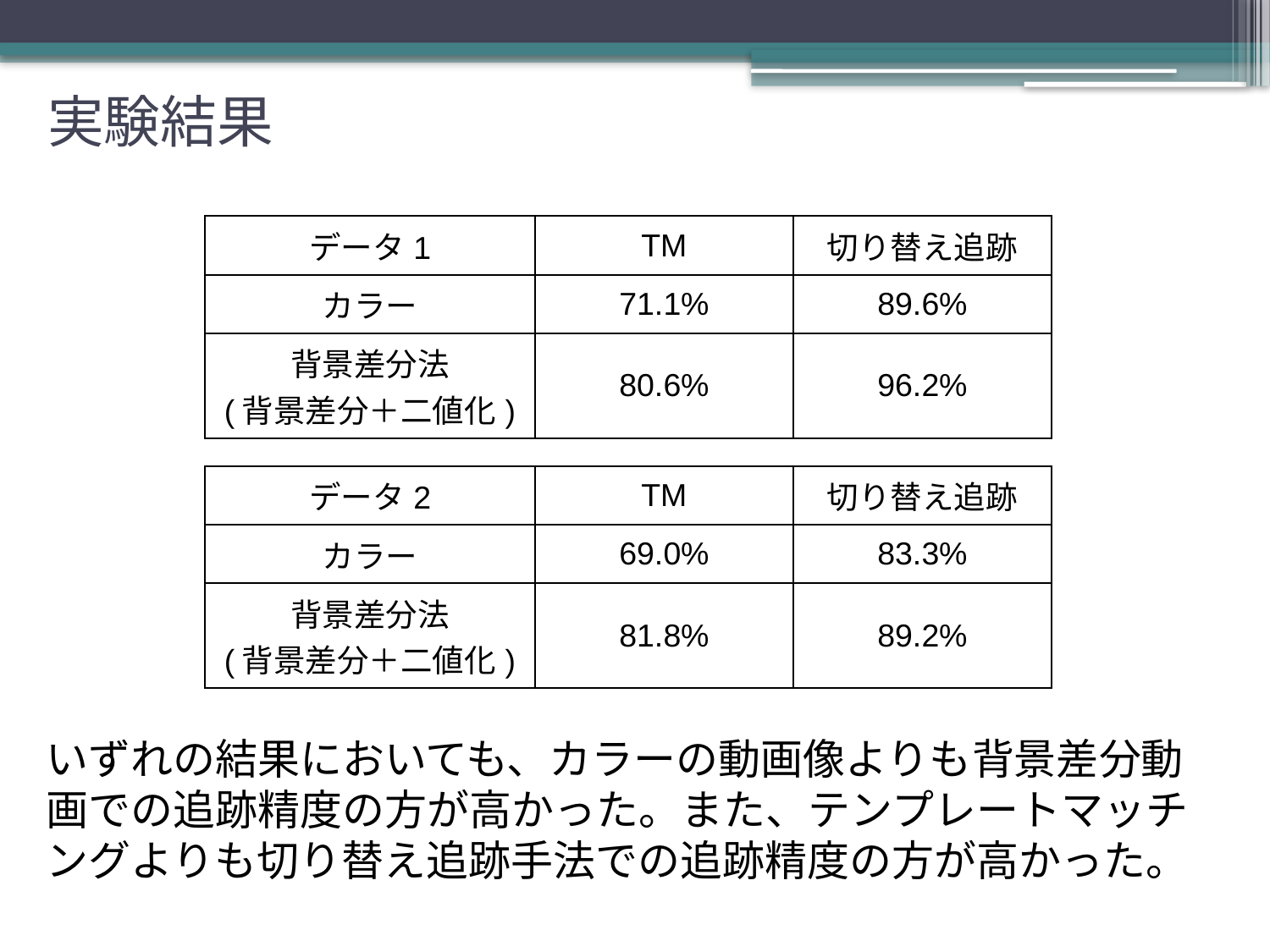

# 実験結果

| データ1 | TM | 切り替え追跡 |
| --- | --- | --- |
| カラー | 71.1% | 89.6% |
| 背景差分法 (背景差分＋二値化) | 80.6% | 96.2% |
| データ2 | TM | 切り替え追跡 |
| --- | --- | --- |
| カラー | 69.0% | 83.3% |
| 背景差分法 (背景差分＋二値化) | 81.8% | 89.2% |
いずれの結果においても、カラーの動画像よりも背景差分動画での追跡精度の方が高かった。また、テンプレートマッチングよりも切り替え追跡手法での追跡精度の方が高かった。